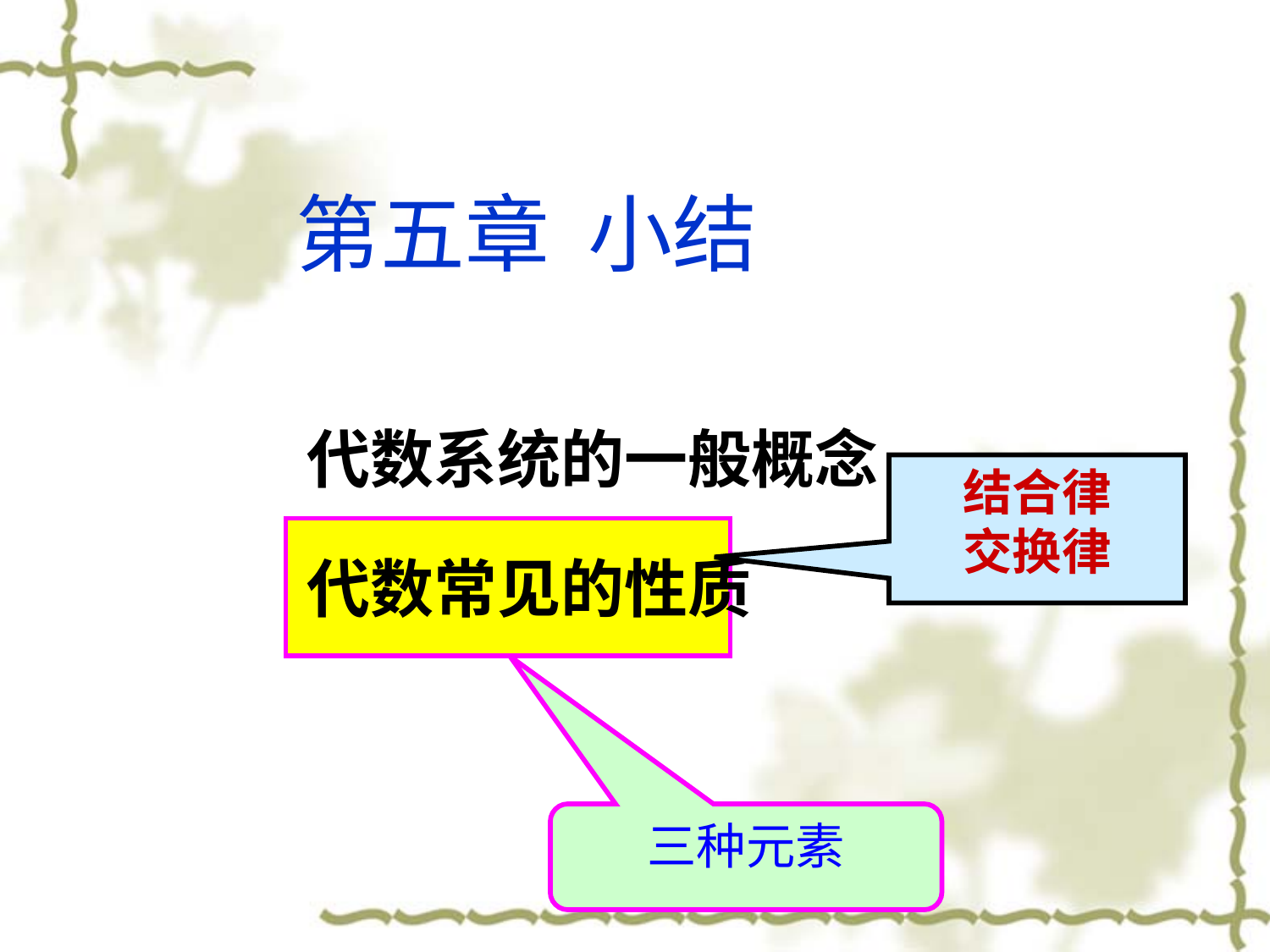

第五章  小结
代数系统的一般概念
代数常见的性质
结合律
交换律

三种元素